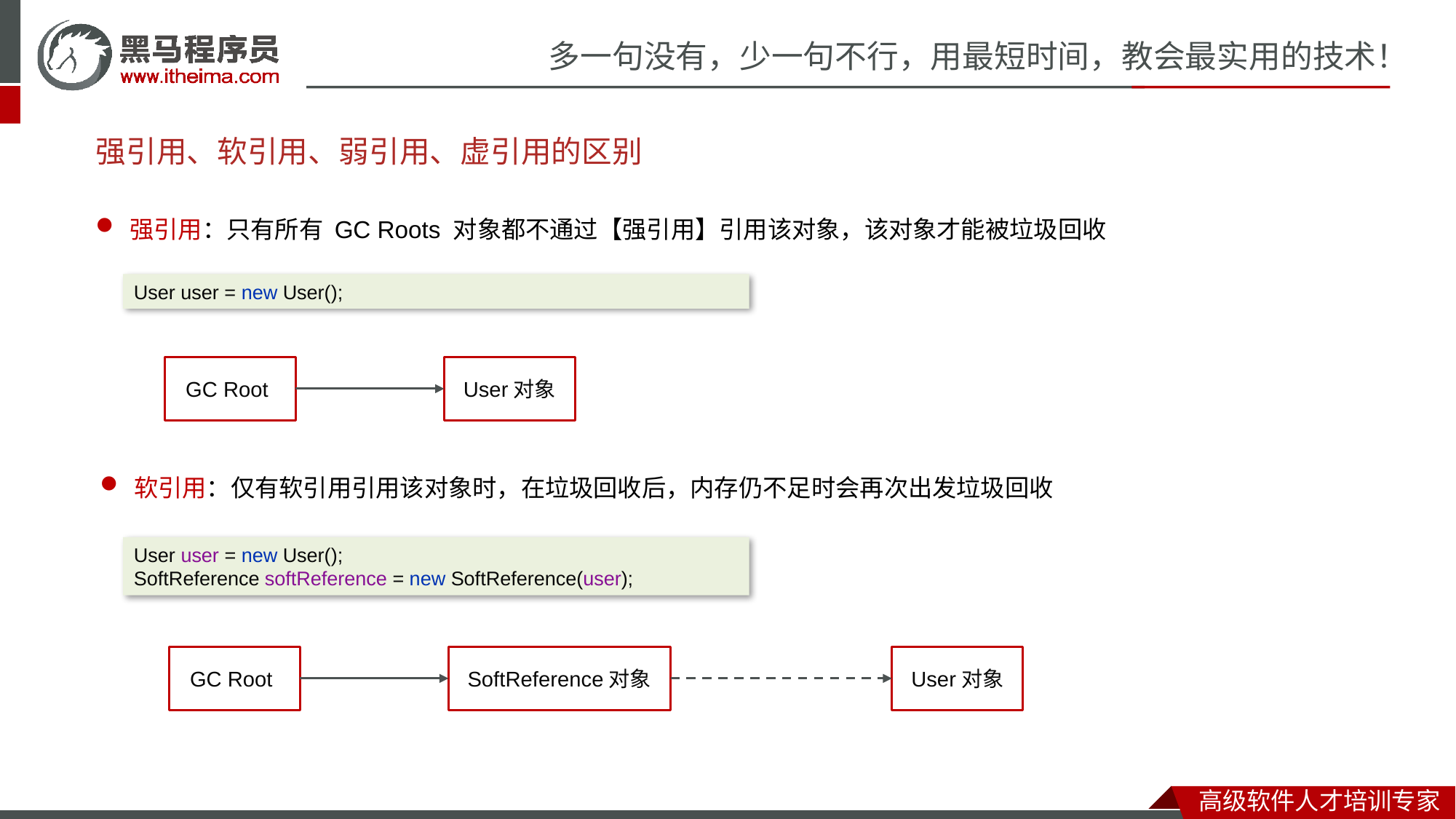

# 强引用、软引用、弱引用、虚引用的区别
强引用：只有所有 GC Roots 对象都不通过【强引用】引用该对象，该对象才能被垃圾回收
User user = new User();
GC Root
User对象
软引用：仅有软引用引用该对象时，在垃圾回收后，内存仍不足时会再次出发垃圾回收
User user = new User();
SoftReference softReference = new SoftReference(user);
GC Root
SoftReference对象
User对象